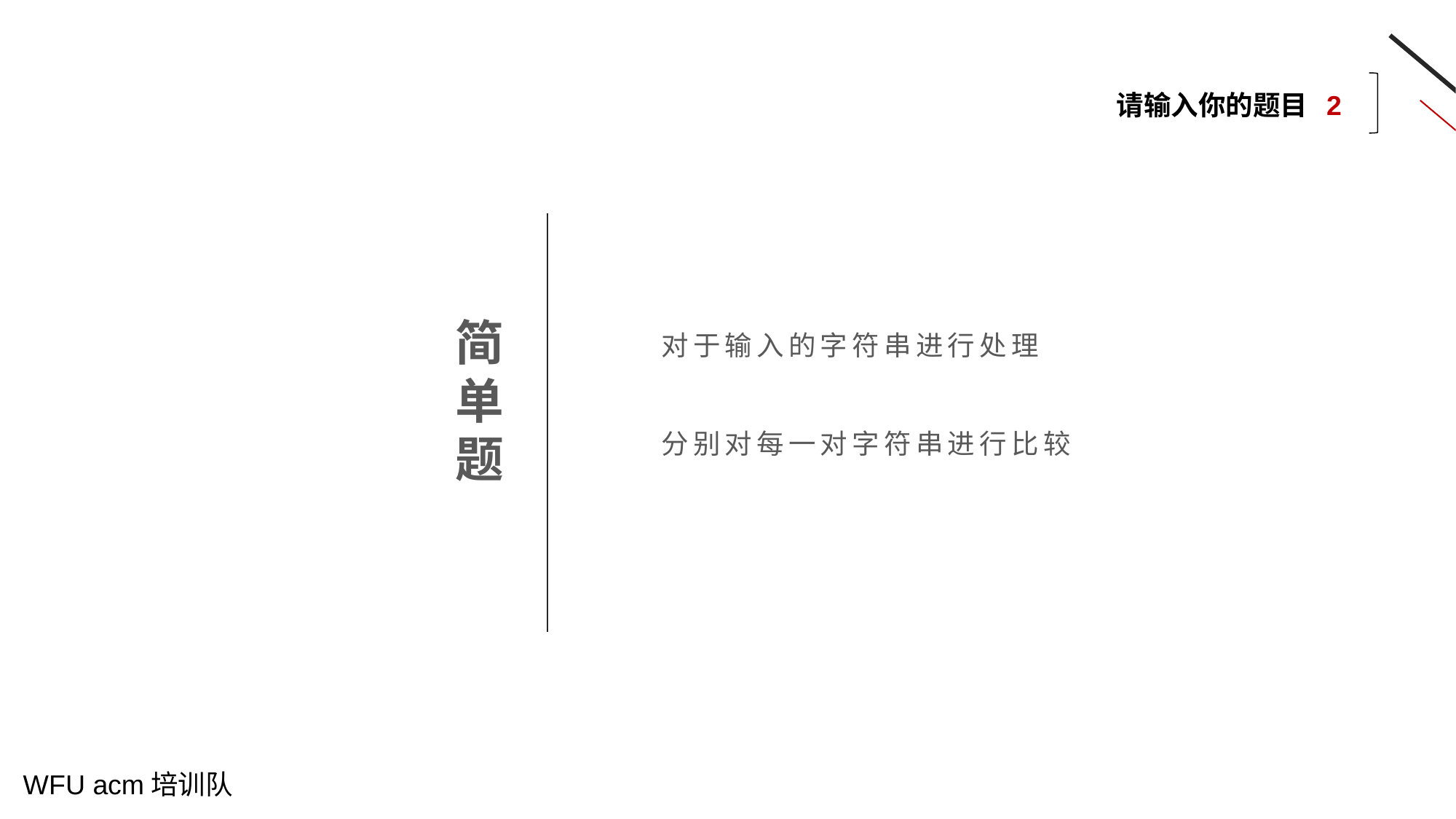

请输入你的题目  2
简单题
对于输入的字符串进行处理

分别对每一对字符串进行比较

WFU acm培训队